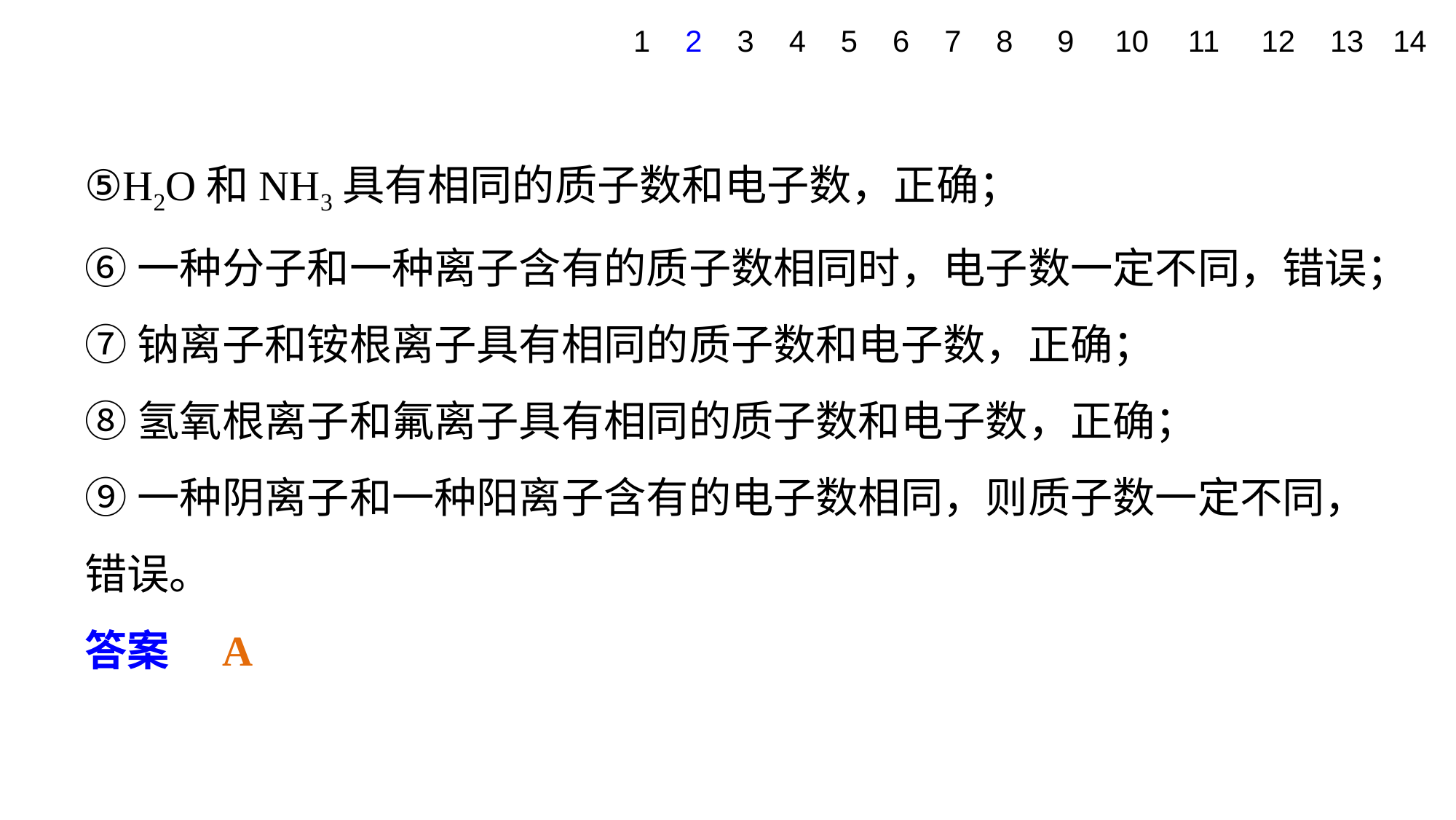

1
2
3
4
5
6
7
8
9
10
11
12
13
14
⑤H2O和NH3具有相同的质子数和电子数，正确；
⑥一种分子和一种离子含有的质子数相同时，电子数一定不同，错误；
⑦钠离子和铵根离子具有相同的质子数和电子数，正确；
⑧氢氧根离子和氟离子具有相同的质子数和电子数，正确；
⑨一种阴离子和一种阳离子含有的电子数相同，则质子数一定不同，错误。
答案　A